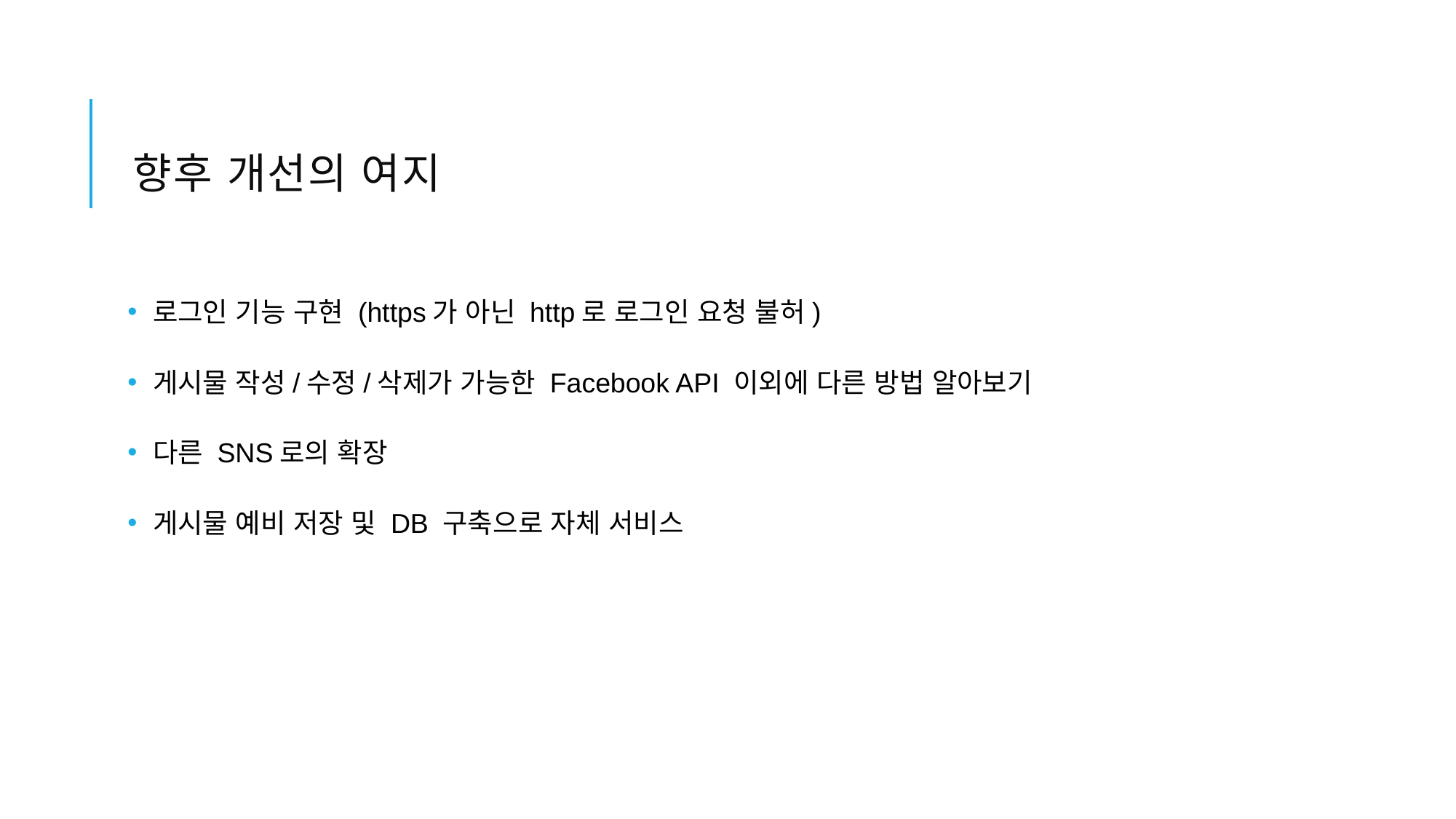

# 향후 개선의 여지
 로그인 기능 구현 (https가 아닌 http로 로그인 요청 불허)
 게시물 작성/수정/삭제가 가능한 Facebook API 이외에 다른 방법 알아보기
 다른 SNS로의 확장
 게시물 예비 저장 및 DB 구축으로 자체 서비스